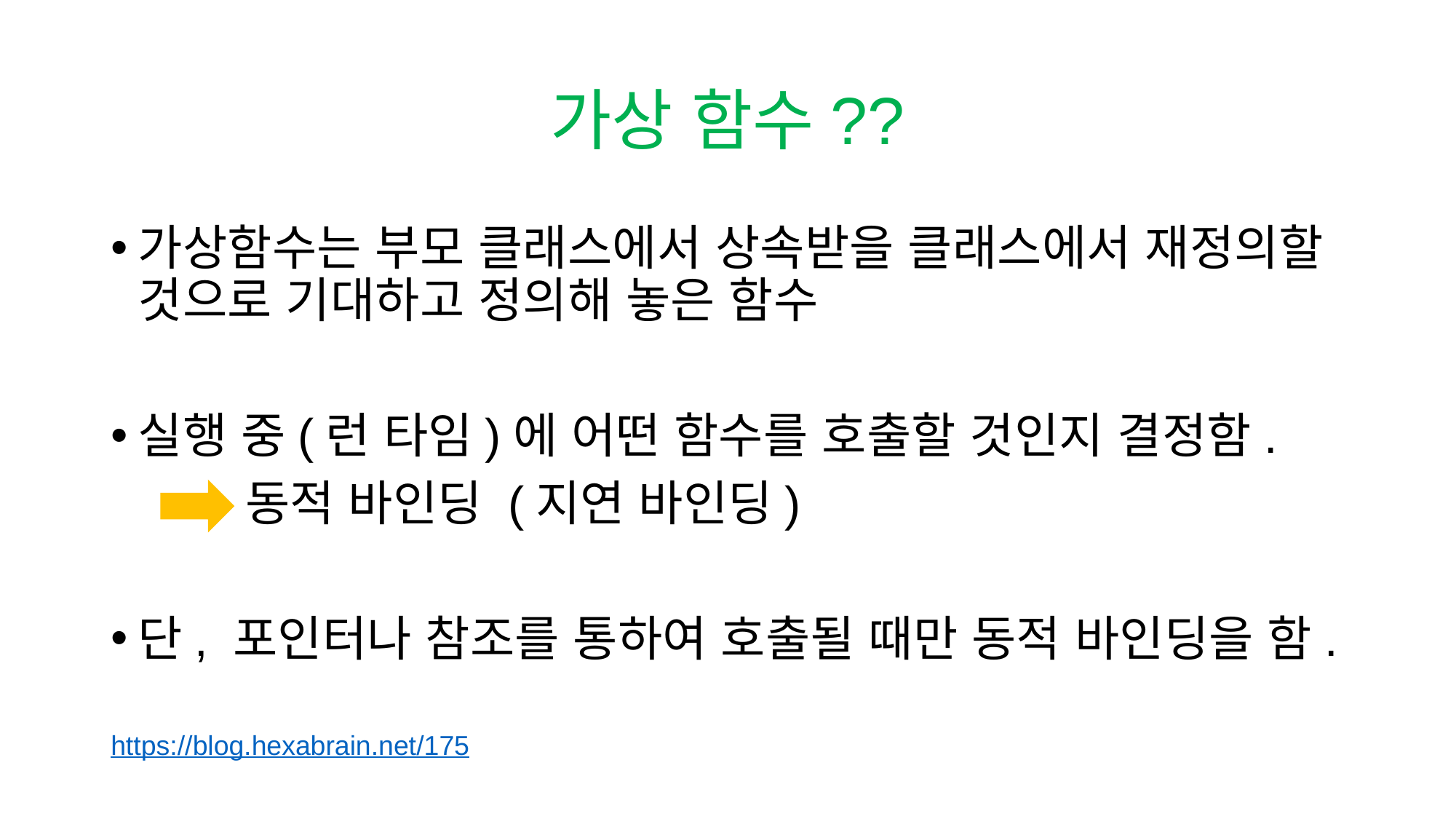

# 가상 함수??
가상함수는 부모 클래스에서 상속받을 클래스에서 재정의할 것으로 기대하고 정의해 놓은 함수

실행 중(런 타임)에 어떤 함수를 호출할 것인지 결정함.
	 동적 바인딩 (지연 바인딩)

단, 포인터나 참조를 통하여 호출될 때만 동적 바인딩을 함.

https://blog.hexabrain.net/175